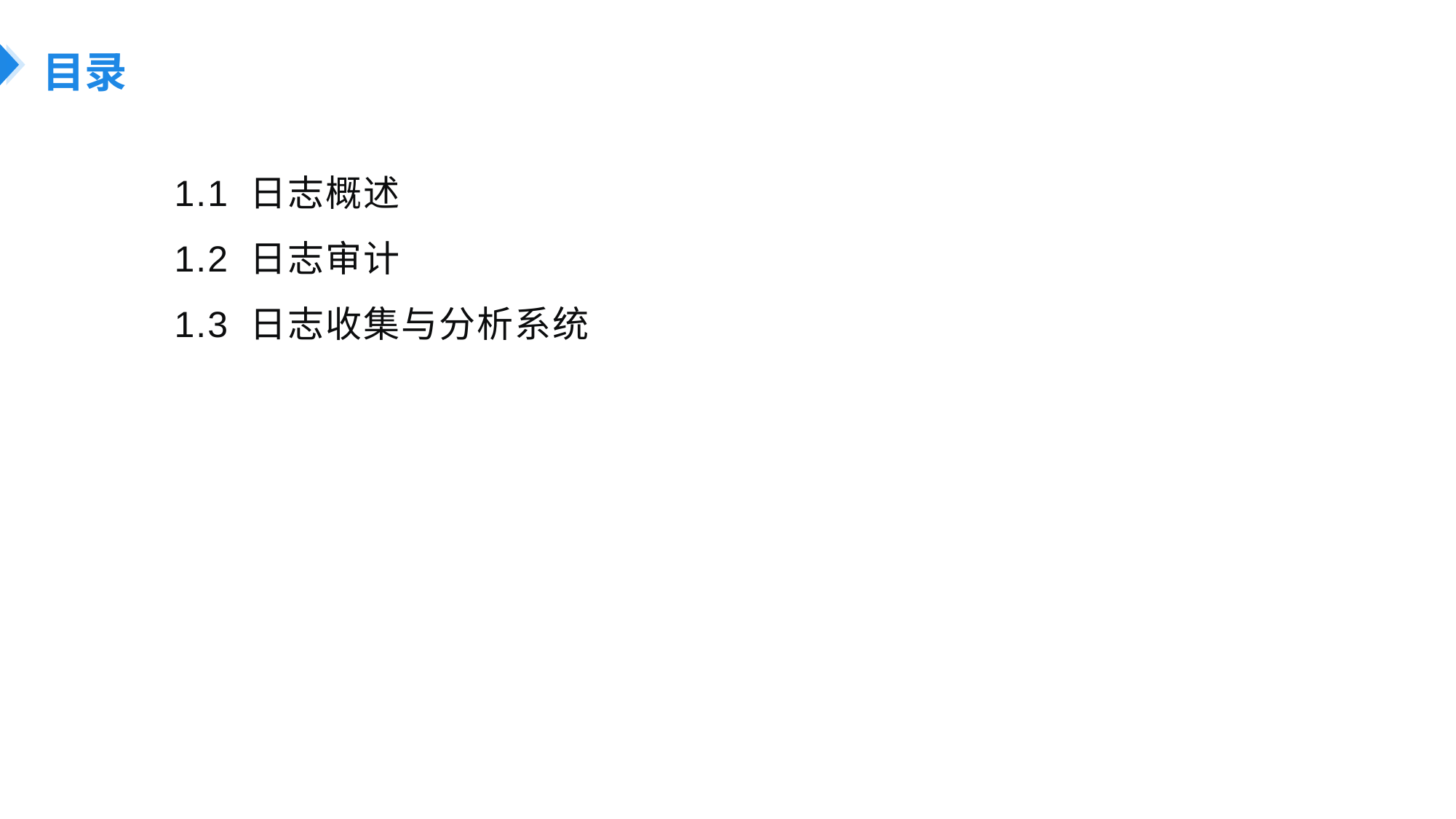

# 目录
1.1 日志概述
1.2 日志审计
1.3 日志收集与分析系统